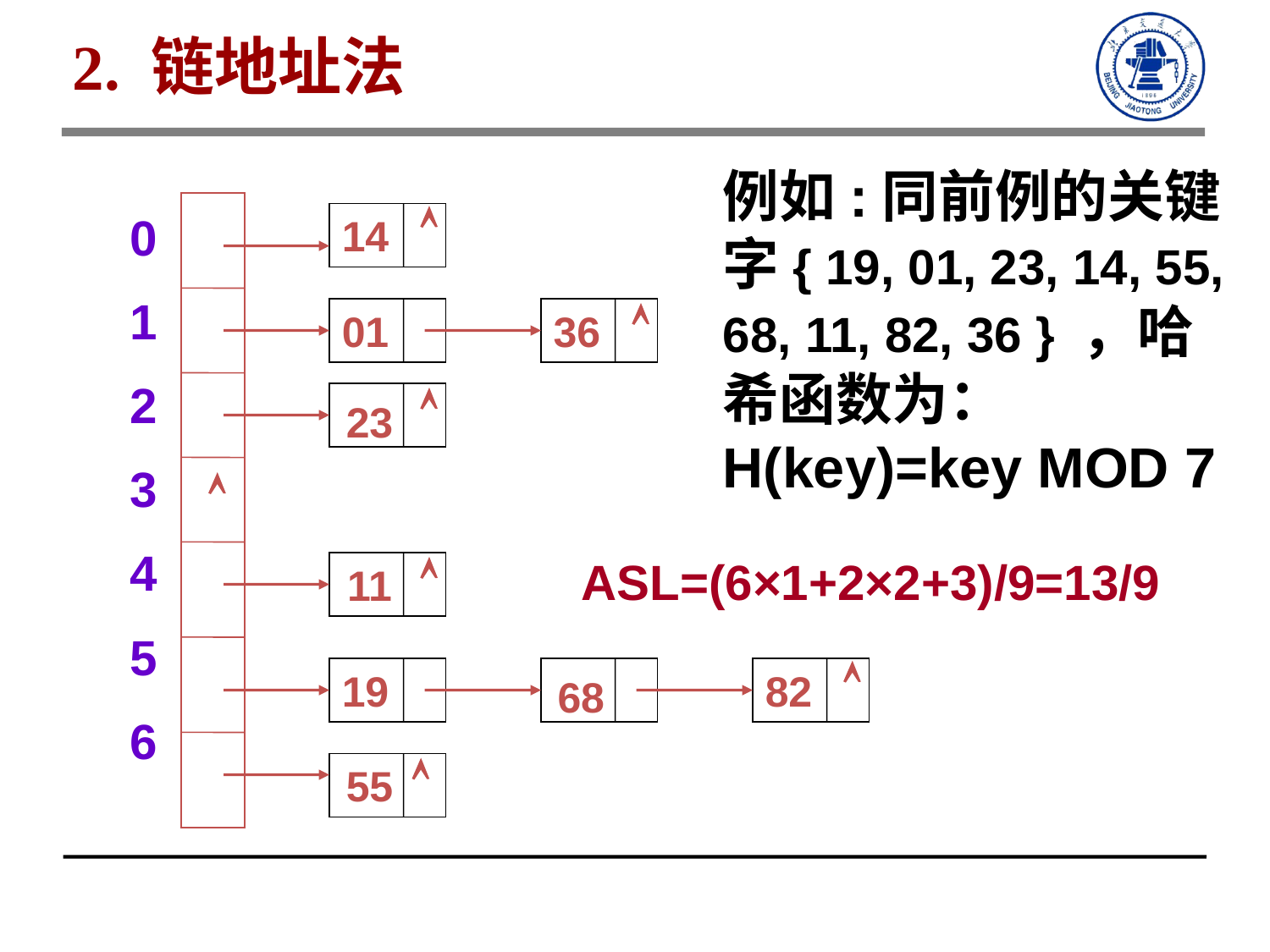

2. 链地址法
例如:同前例的关键字{ 19, 01, 23, 14, 55, 68, 11, 82, 36 } ，哈希函数为： H(key)=key MOD 7

∧
0
1
2
3
4
5
6
14

∧
01

36

∧

23

∧

∧
ASL=(6×1+2×2+3)/9=13/9

11

∧
19

82

68

∧

55